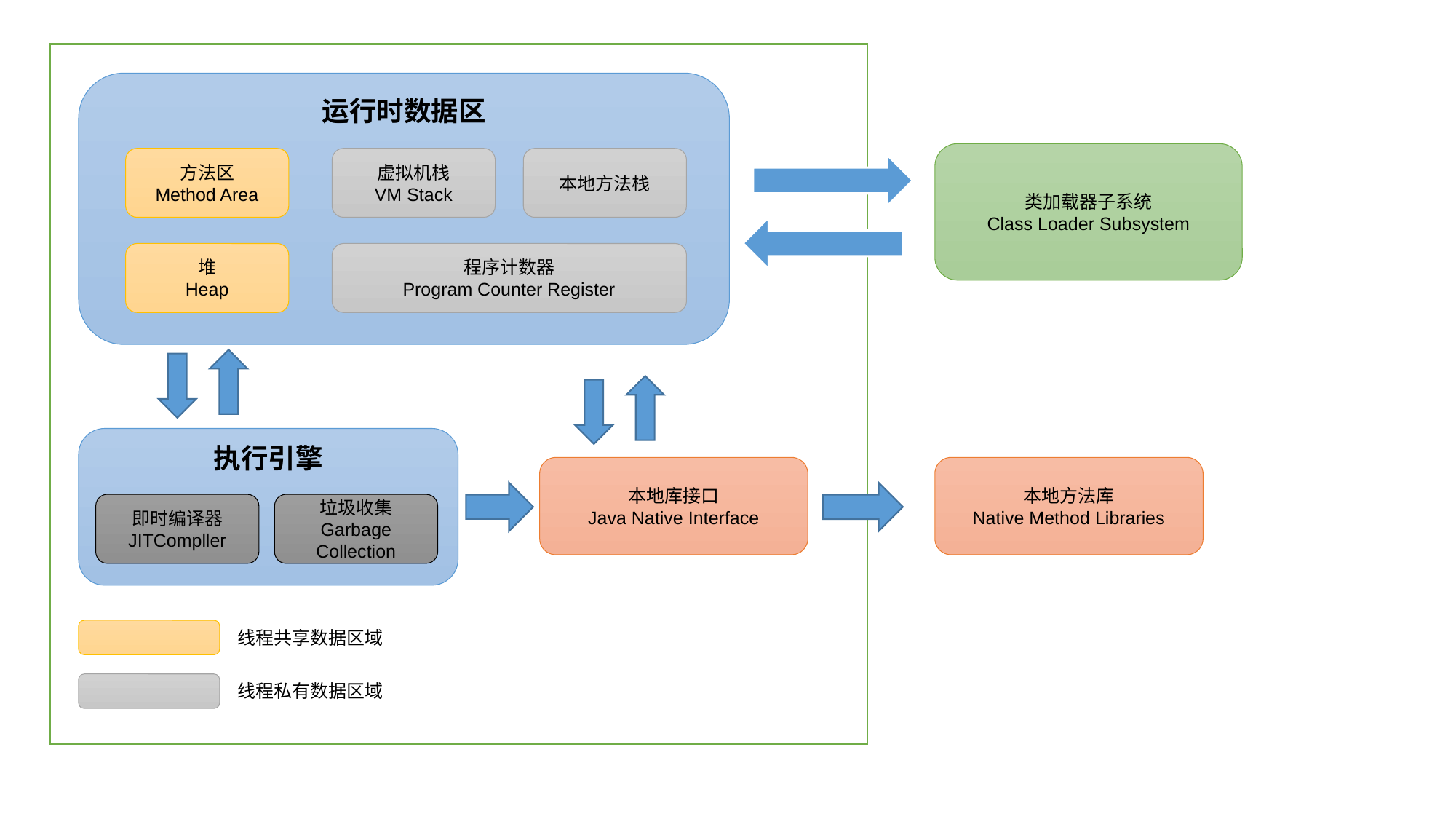

运行时数据区

类加载器子系统
Class Loader Subsystem
方法区
Method Area
虚拟机栈
VM Stack
本地方法栈

堆
Heap
程序计数器
Program Counter Register

执行引擎

本地库接口
Java Native Interface
本地方法库
Native Method Libraries

即时编译器
JITCompller
垃圾收集
Garbage Collection

线程共享数据区域

线程私有数据区域